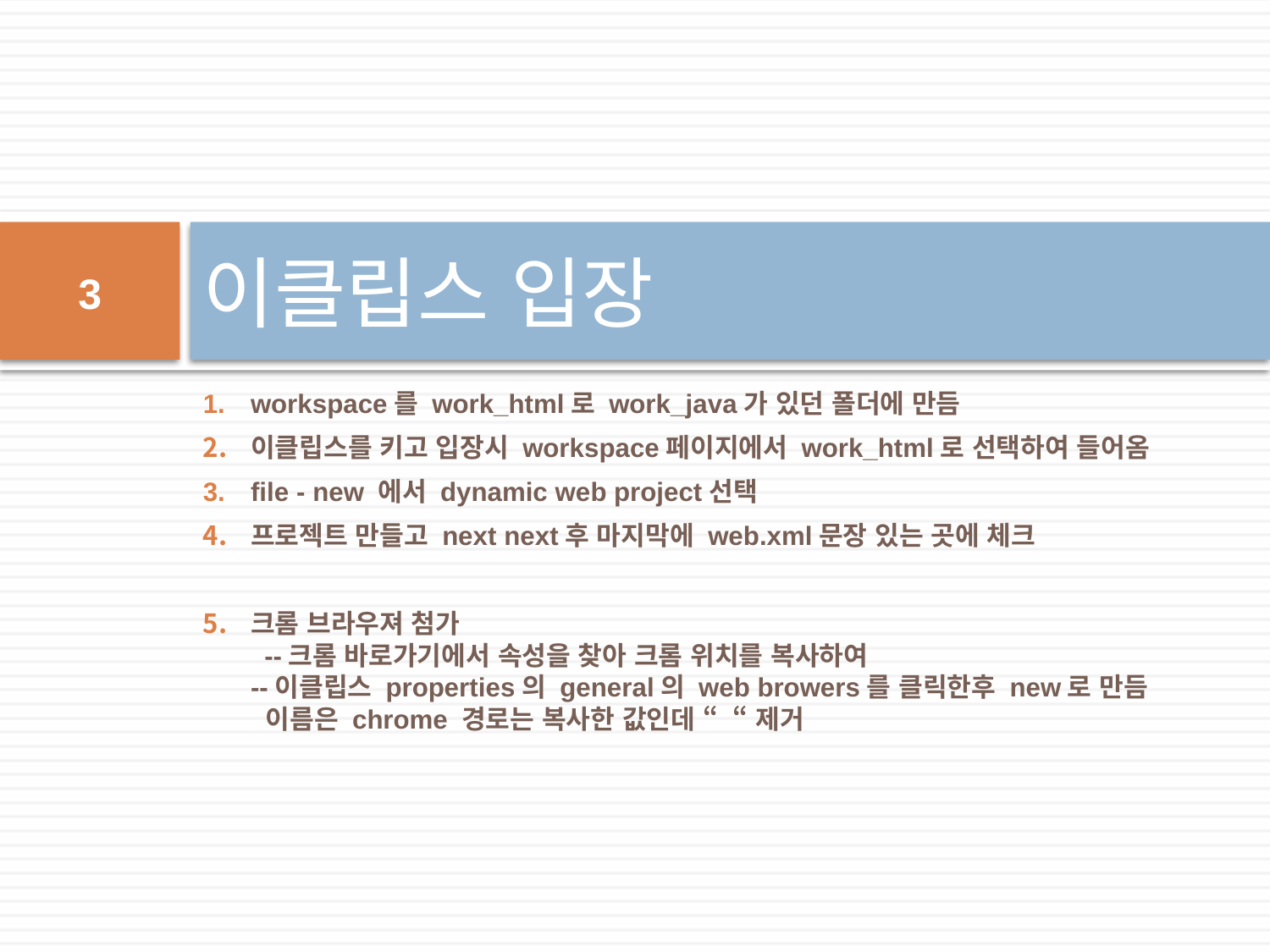

# 이클립스 입장
3
workspace를 work_html로 work_java가 있던 폴더에 만듬
이클립스를 키고 입장시 workspace페이지에서 work_html로 선택하여 들어옴
file - new 에서 dynamic web project선택
프로젝트 만들고 next next후 마지막에 web.xml문장 있는 곳에 체크

크롬 브라우져 첨가
 --크롬 바로가기에서 속성을 찾아 크롬 위치를 복사하여
--이클립스 properties의 general의 web browers를 클릭한후 new로 만듬
  이름은 chrome 경로는 복사한 값인데 “  “ 제거